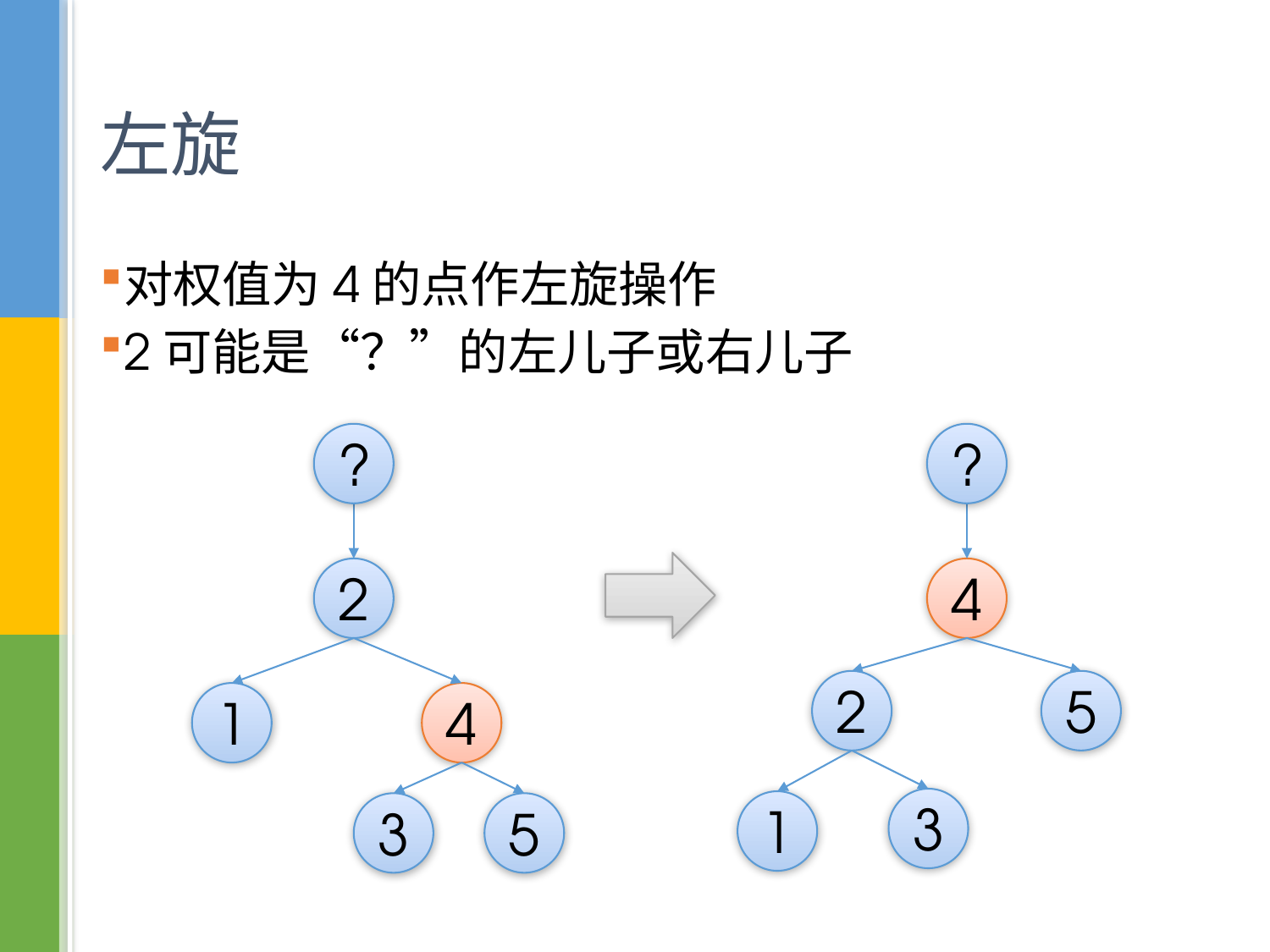

# 左旋
对权值为4的点作左旋操作
2可能是“？”的左儿子或右儿子
?
?

4
2
2
5
1
4
3
1
3
5